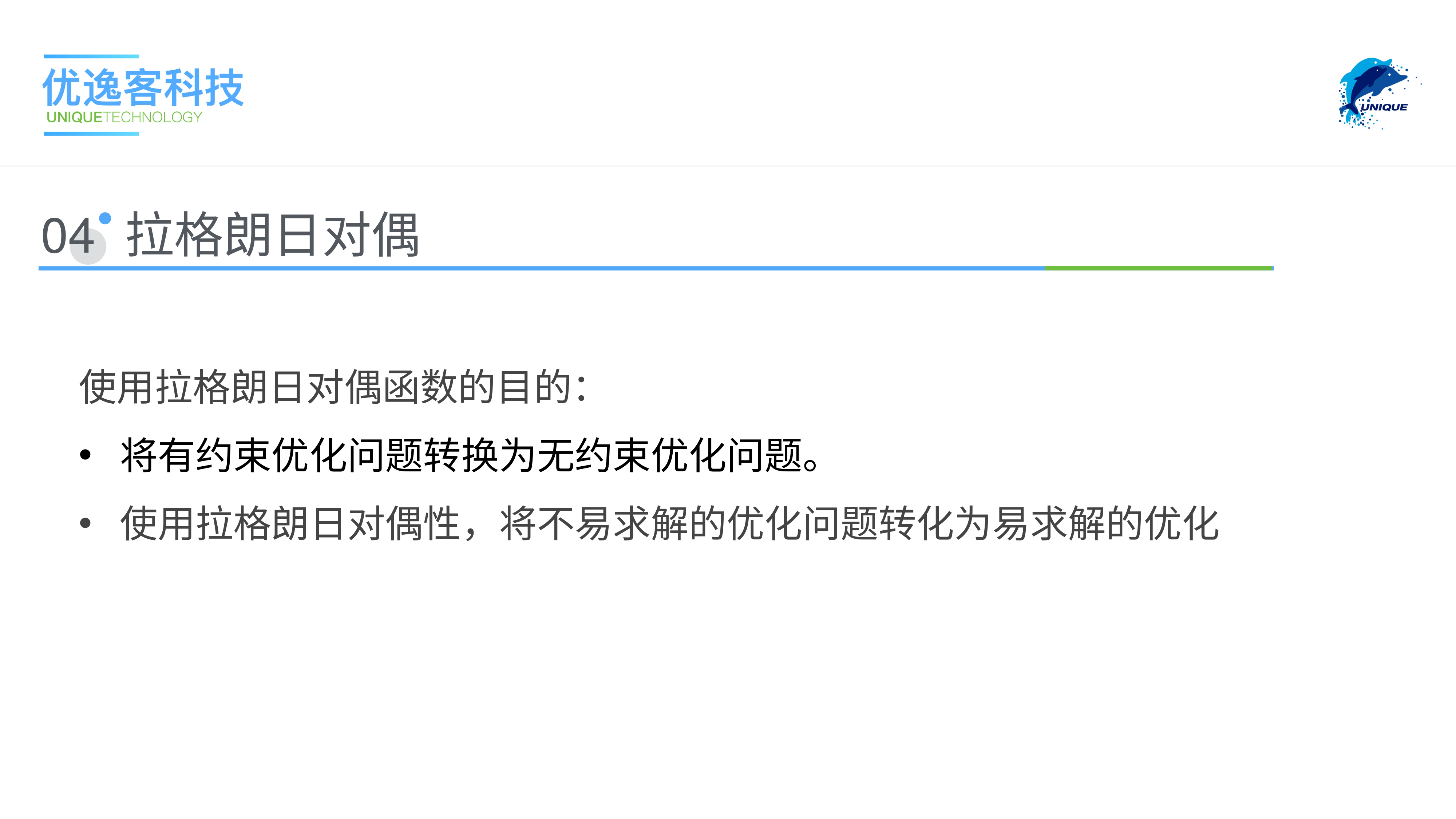

拉格朗日对偶
04

使用拉格朗日对偶函数的目的：
将有约束优化问题转换为无约束优化问题。
使用拉格朗日对偶性，将不易求解的优化问题转化为易求解的优化